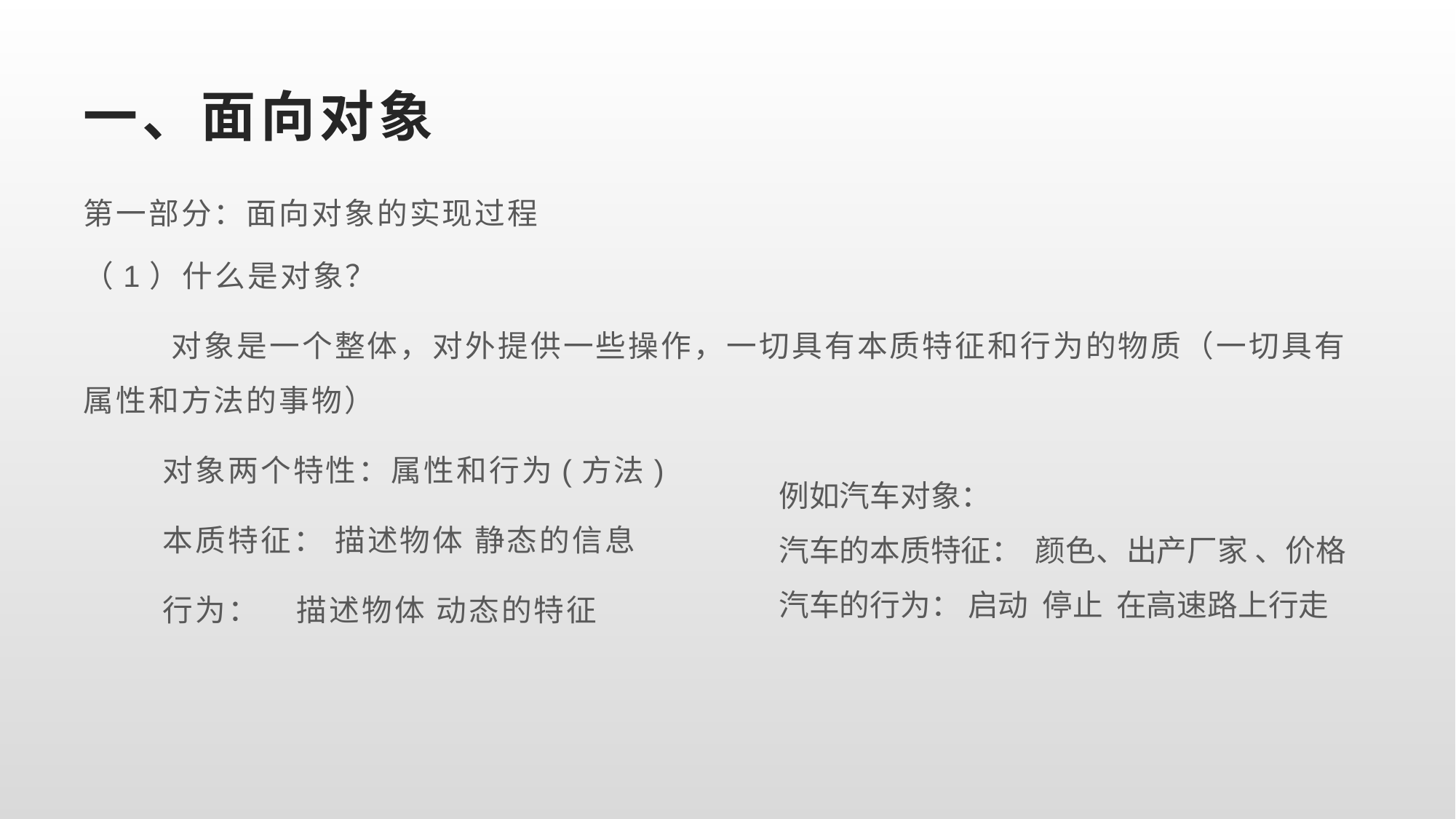

# 一、面向对象
第一部分：面向对象的实现过程
（1）什么是对象？
         对象是一个整体，对外提供一些操作，一切具有本质特征和行为的物质（一切具有属性和方法的事物）
        对象两个特性：属性和行为(方法)
        本质特征： 描述物体 静态的信息
        行为：    描述物体 动态的特征

例如汽车对象：
汽车的本质特征：  颜色、出产厂家 、价格
汽车的行为： 启动  停止  在高速路上行走